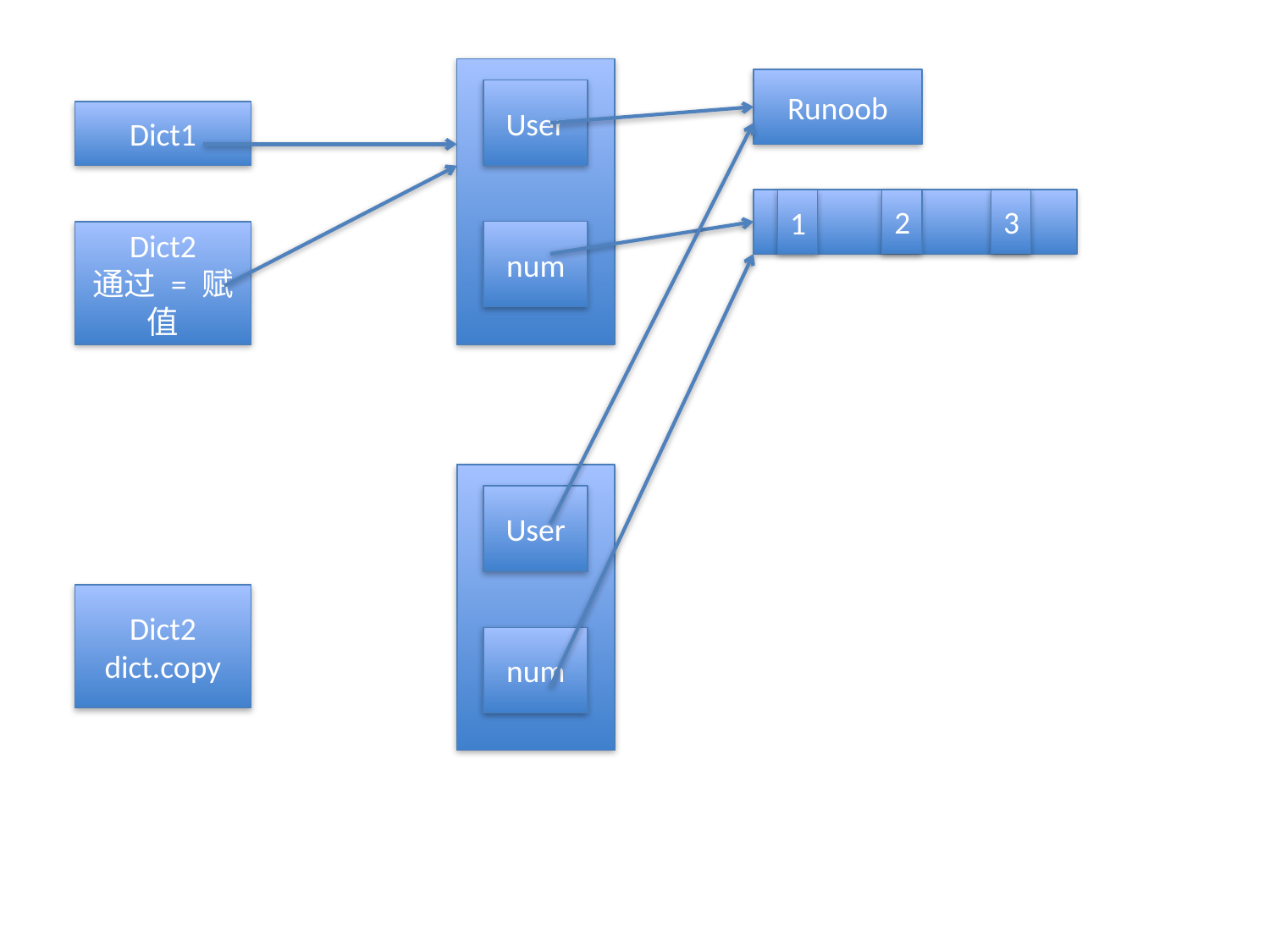

Runoob
User
Dict1
2
3

1
num
Dict2
通过 = 赋值

User
Dict2
dict.copy
num